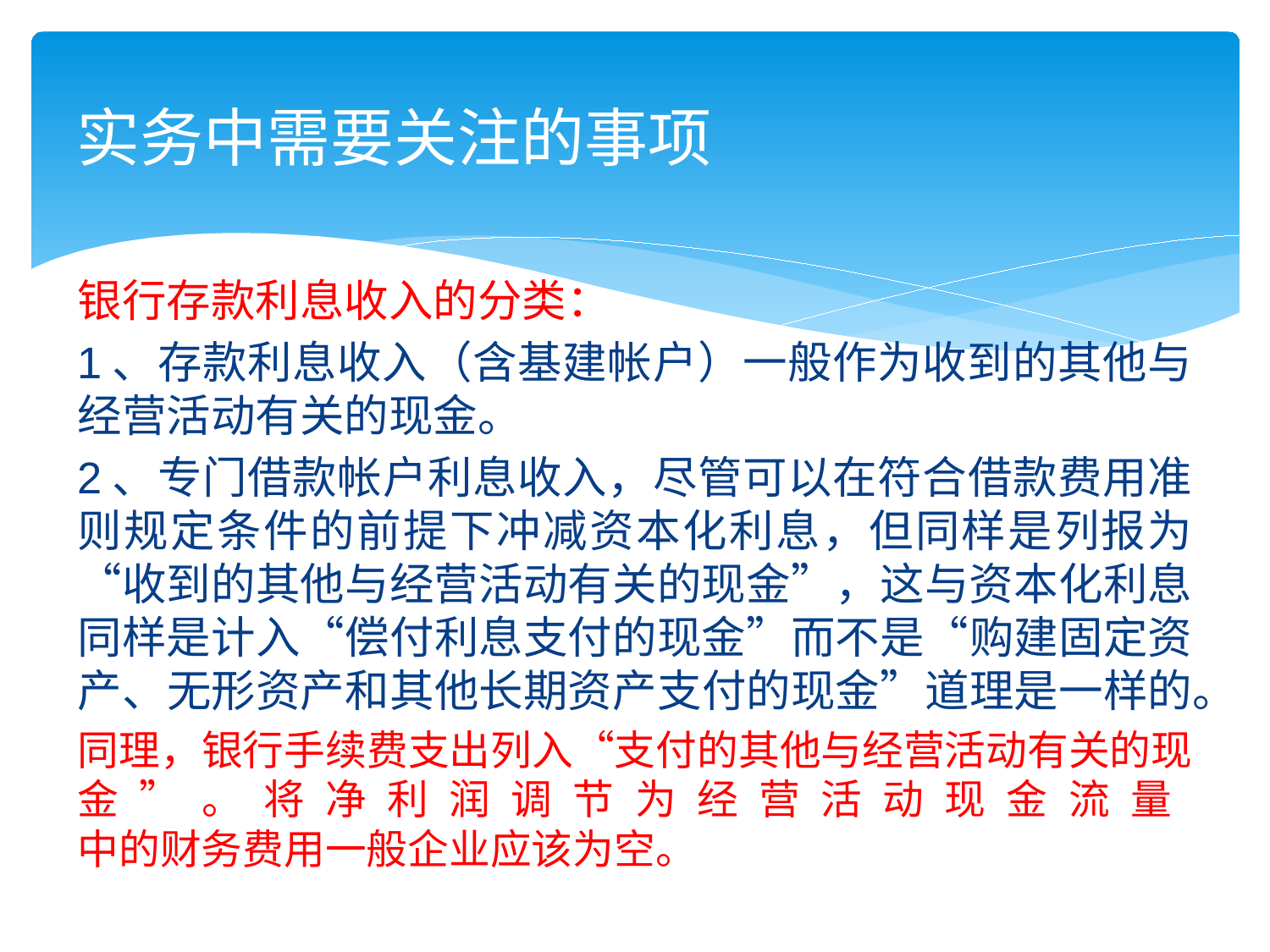

# 实务中需要关注的事项
银行存款利息收入的分类：
1、存款利息收入（含基建帐户）一般作为收到的其他与经营活动有关的现金。
2、专门借款帐户利息收入，尽管可以在符合借款费用准则规定条件的前提下冲减资本化利息，但同样是列报为“收到的其他与经营活动有关的现金”，这与资本化利息同样是计入“偿付利息支付的现金”而不是“购建固定资产、无形资产和其他长期资产支付的现金”道理是一样的。
同理，银行手续费支出列入“支付的其他与经营活动有关的现金”。将净利润调节为经营活动现金流量
中的财务费用一般企业应该为空。